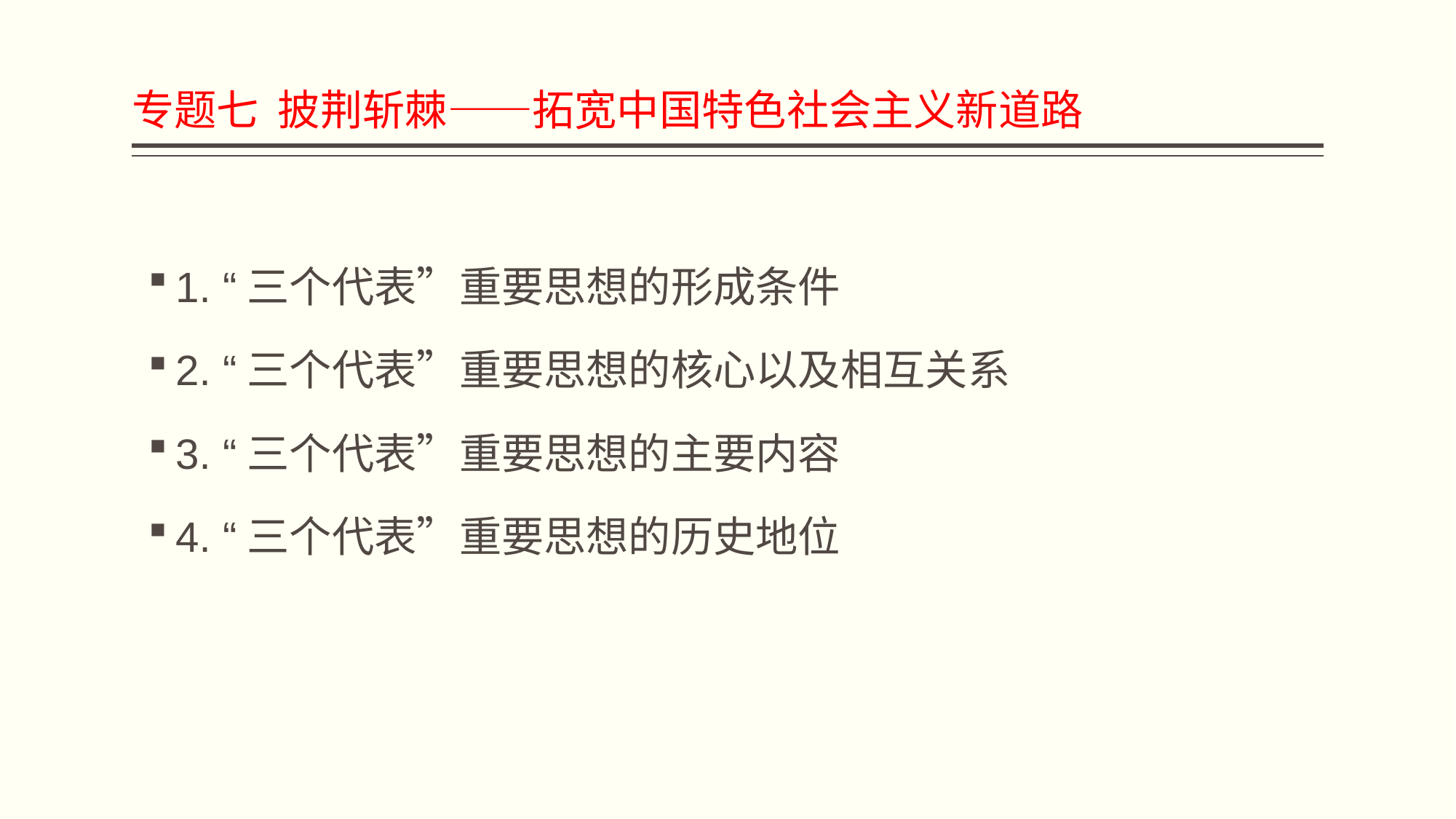

# 专题七  披荆斩棘——拓宽中国特色社会主义新道路
1. “三个代表”重要思想的形成条件
2. “三个代表”重要思想的核心以及相互关系
3. “三个代表”重要思想的主要内容
4. “三个代表”重要思想的历史地位